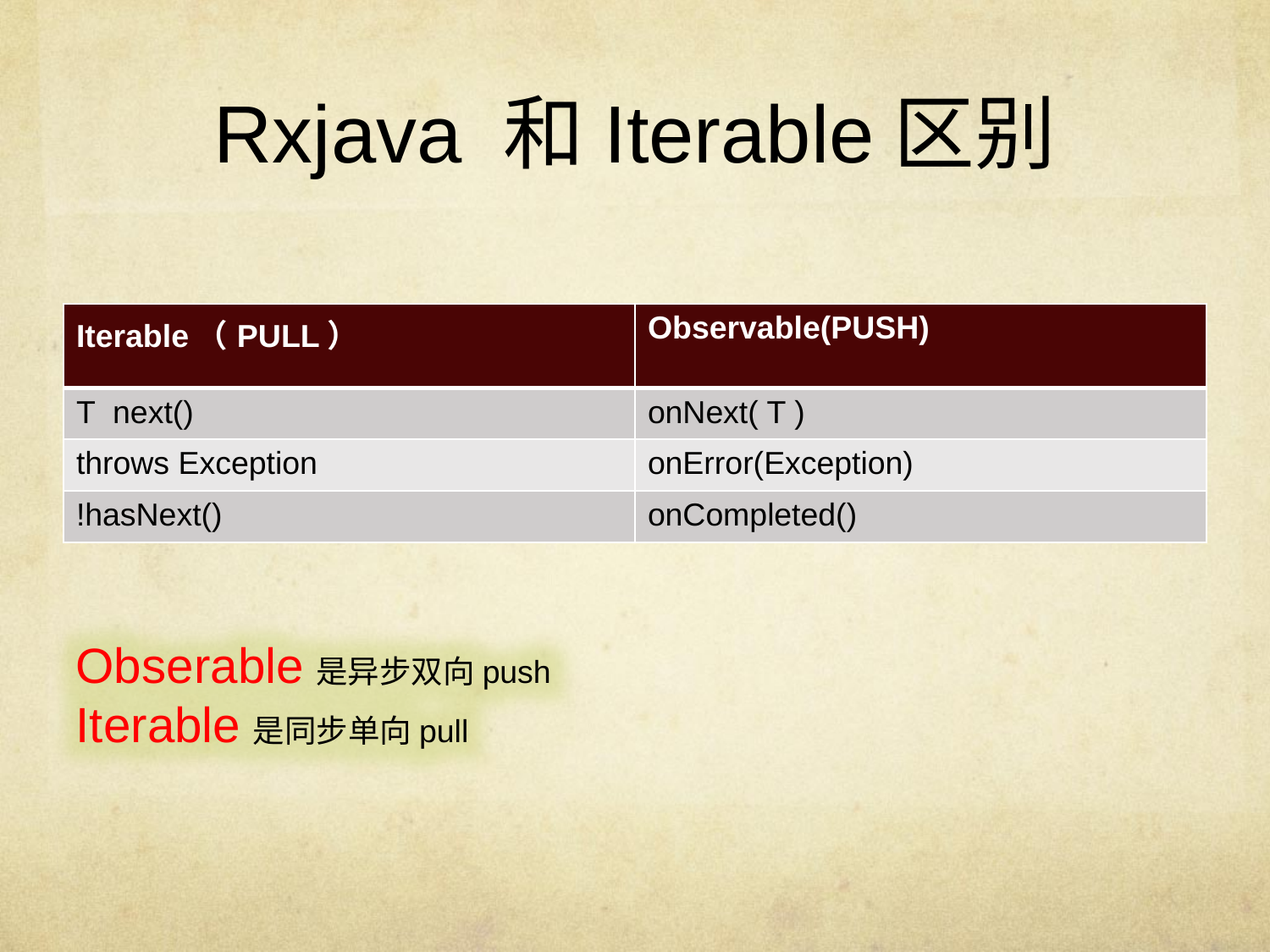

# Rxjava 和Iterable区别
| Iterable（PULL） | Observable(PUSH) |
| --- | --- |
| T next() | onNext( T ) |
| throws Exception | onError(Exception) |
| !hasNext() | onCompleted() |
Obserable是异步双向push
Iterable是同步单向pull